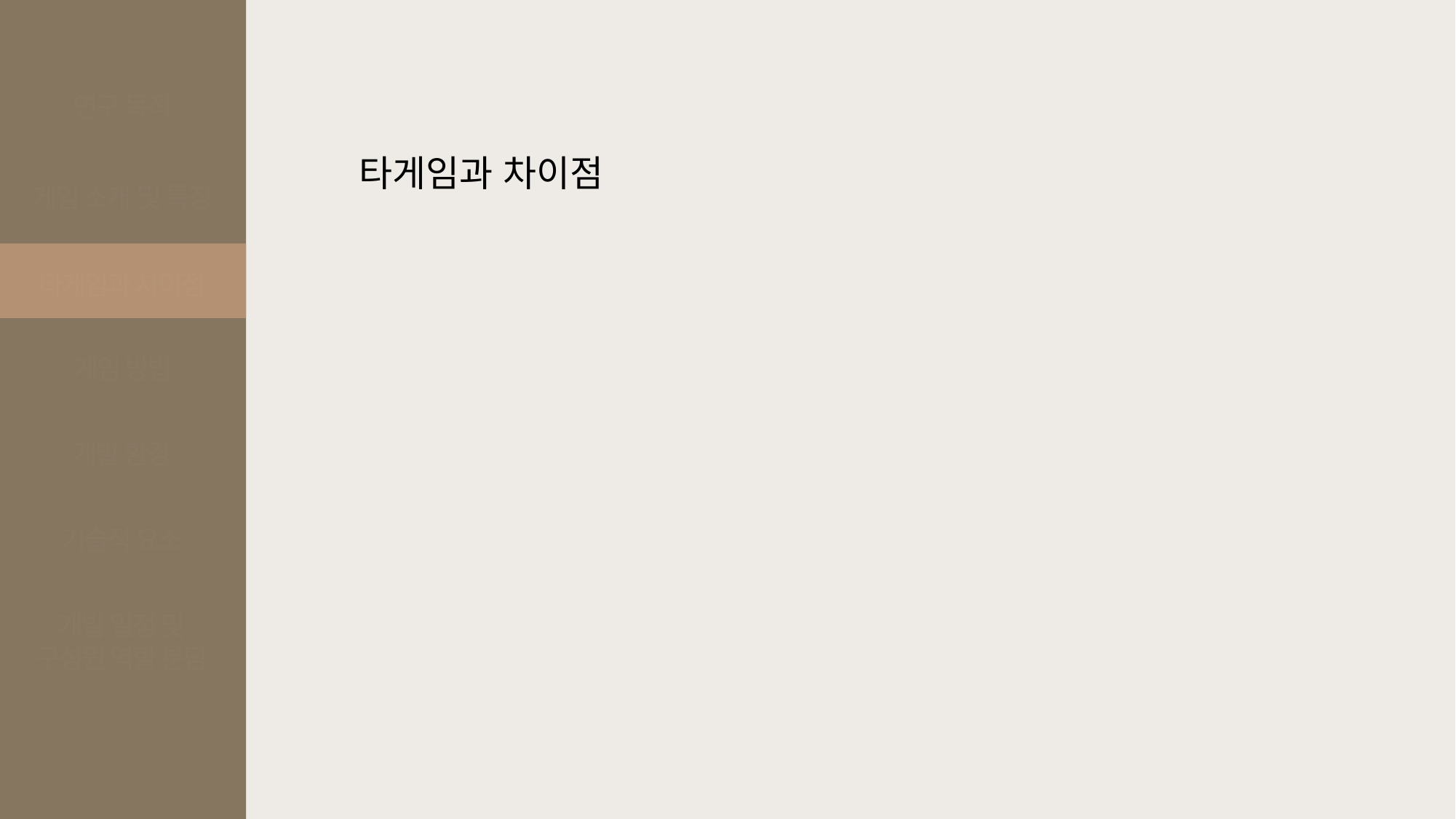

연구 목적
타게임과 차이점
게임 소개 및 특징

타게임과 차이점
게임 방법
개발 환경
기술적 요소
개발 일정 및
구성원 역할 분담